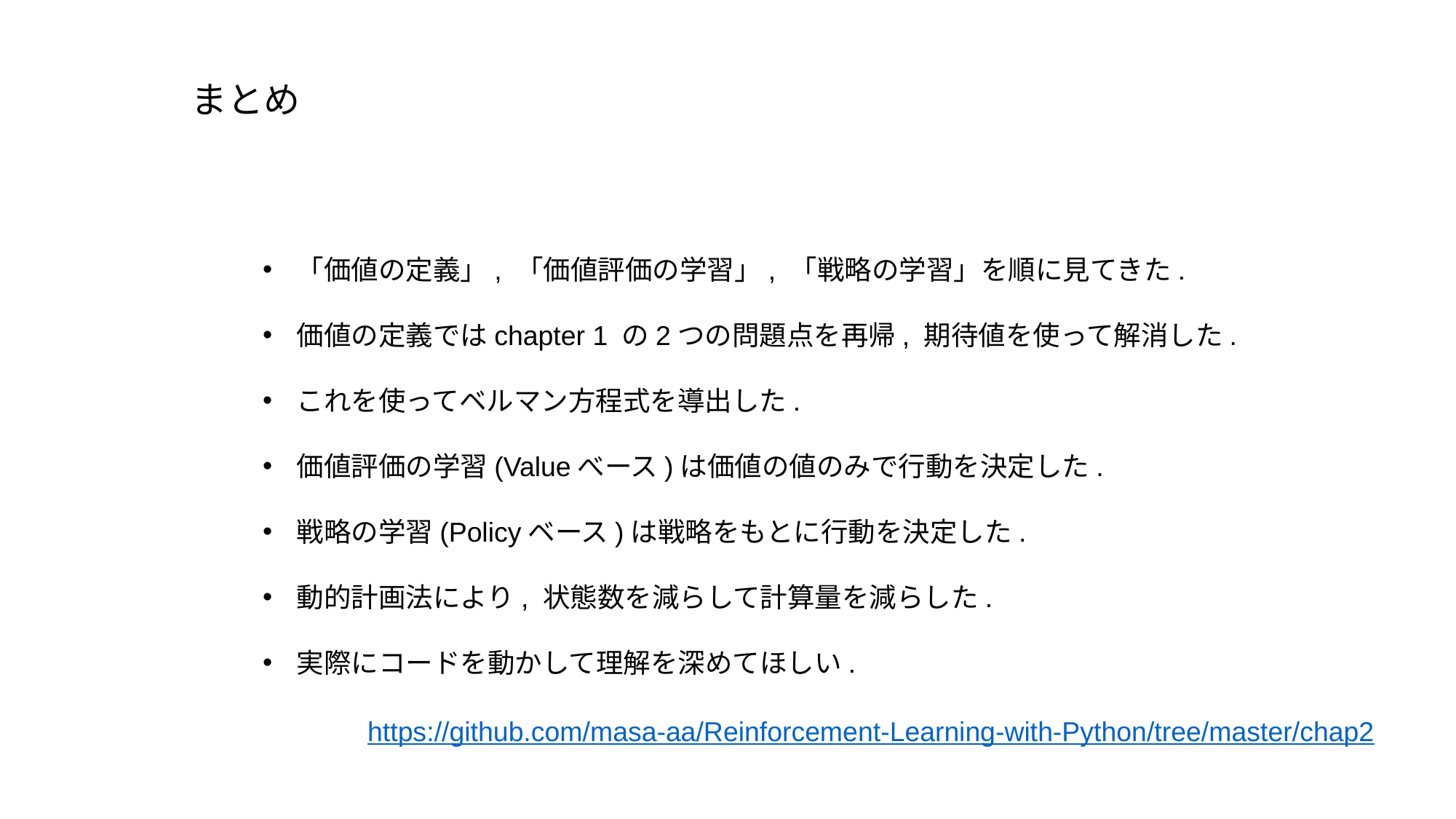

まとめ
「価値の定義」, 「価値評価の学習」, 「戦略の学習」を順に見てきた.

価値の定義ではchapter 1 の2つの問題点を再帰, 期待値を使って解消した.

これを使ってベルマン方程式を導出した.

価値評価の学習(Valueべース)は価値の値のみで行動を決定した.

戦略の学習(Policyベース)は戦略をもとに行動を決定した.

動的計画法により, 状態数を減らして計算量を減らした.

実際にコードを動かして理解を深めてほしい.

https://github.com/masa-aa/Reinforcement-Learning-with-Python/tree/master/chap2